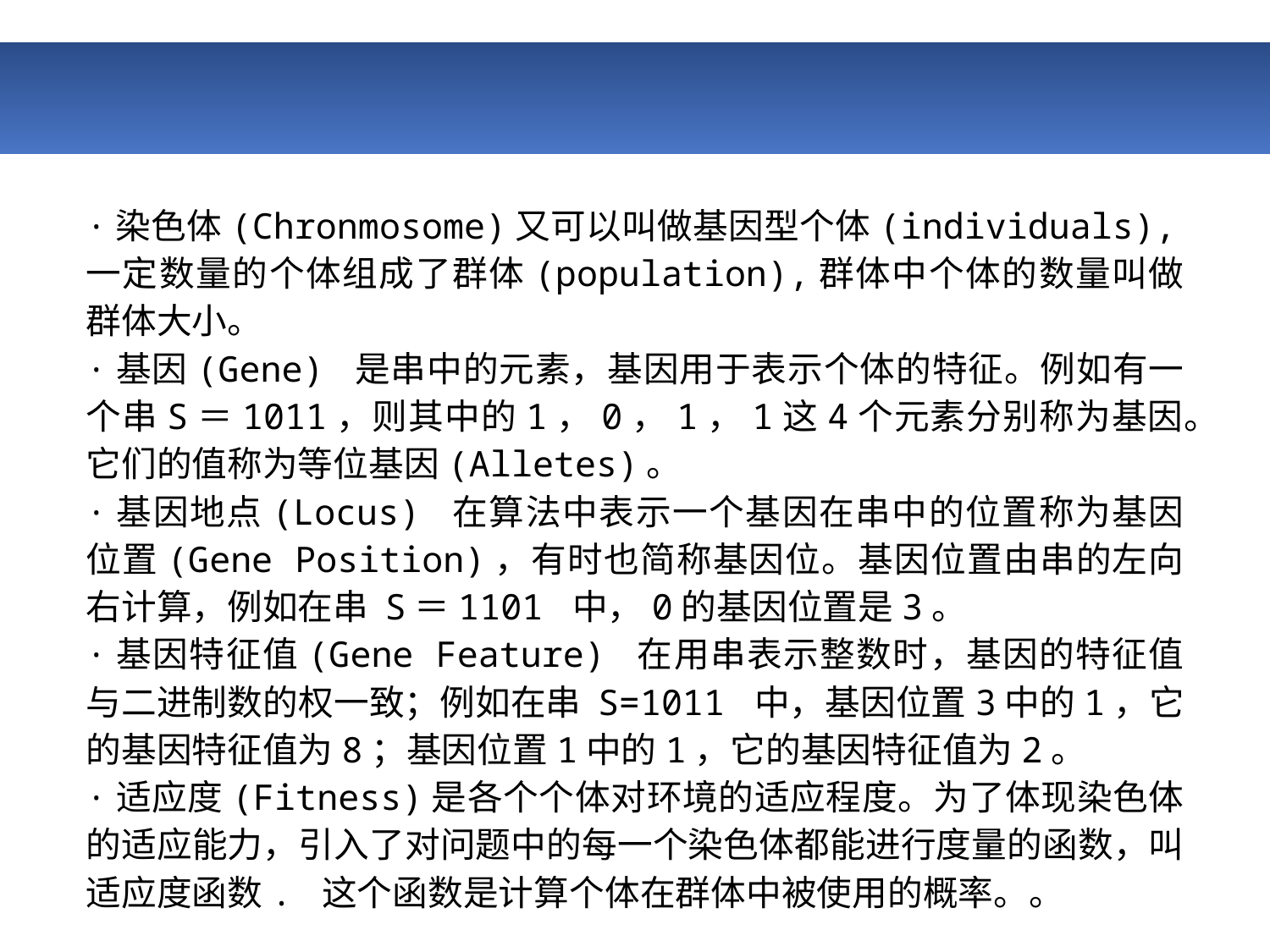

#
·染色体(Chronmosome)又可以叫做基因型个体(individuals),一定数量的个体组成了群体(population),群体中个体的数量叫做群体大小。
·基因(Gene) 是串中的元素，基因用于表示个体的特征。例如有一个串S＝1011，则其中的1，0，1，1这4个元素分别称为基因。它们的值称为等位基因(Alletes)。
·基因地点(Locus) 在算法中表示一个基因在串中的位置称为基因位置(Gene Position)，有时也简称基因位。基因位置由串的左向右计算，例如在串 S＝1101 中，0的基因位置是3。
·基因特征值(Gene Feature) 在用串表示整数时，基因的特征值与二进制数的权一致；例如在串 S=1011 中，基因位置3中的1，它的基因特征值为8；基因位置1中的1，它的基因特征值为2。
·适应度(Fitness)是各个个体对环境的适应程度。为了体现染色体的适应能力，引入了对问题中的每一个染色体都能进行度量的函数，叫适应度函数. 这个函数是计算个体在群体中被使用的概率。。